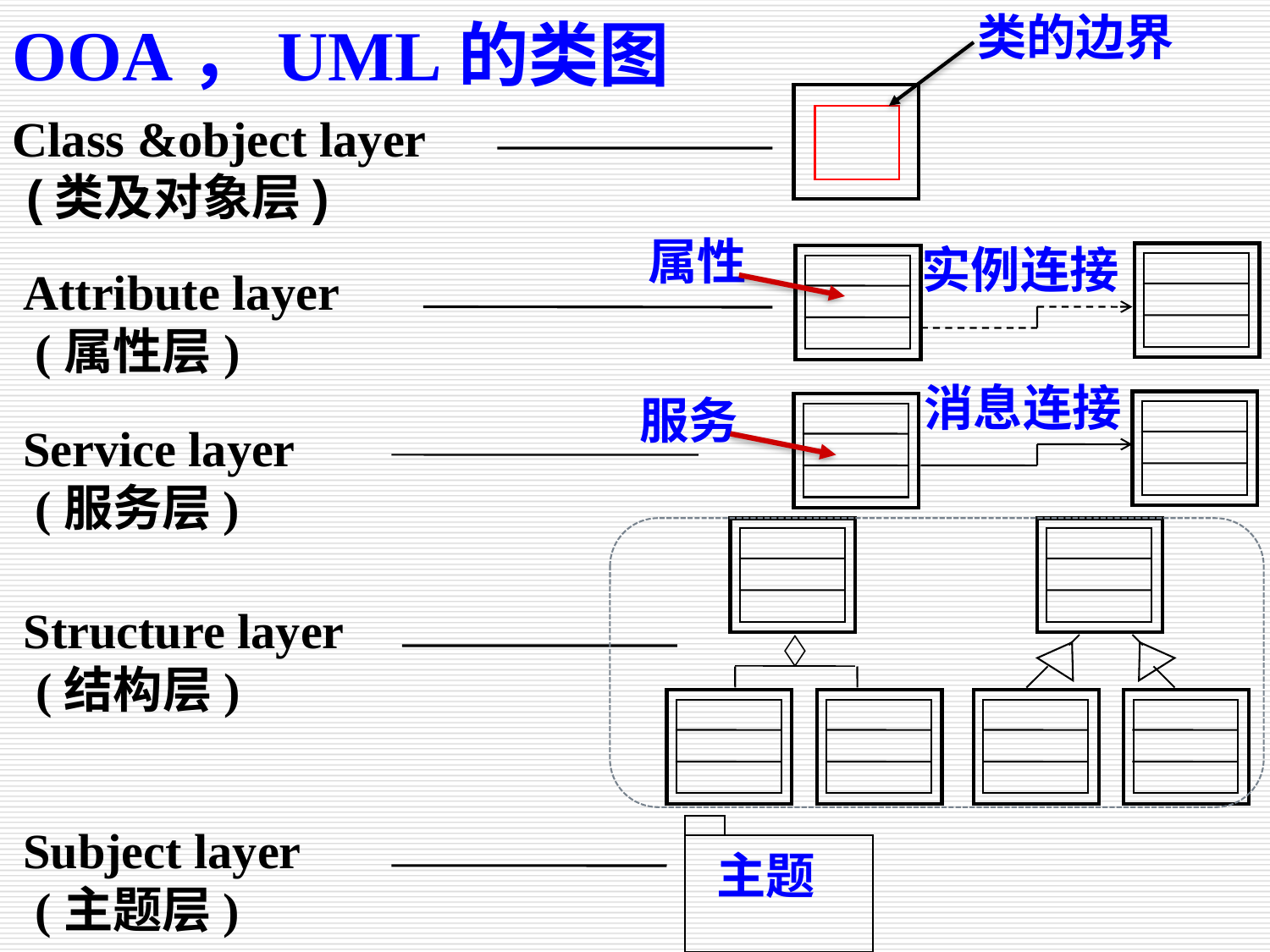

类的边界
OOA，UML的类图

Class &object layer
 (类及对象层)

属性
实例连接

Attribute layer
 (属性层)

消息连接
服务

Service layer
 (服务层)

Structure layer
 (结构层)

Subject layer
 (主题层)

主题